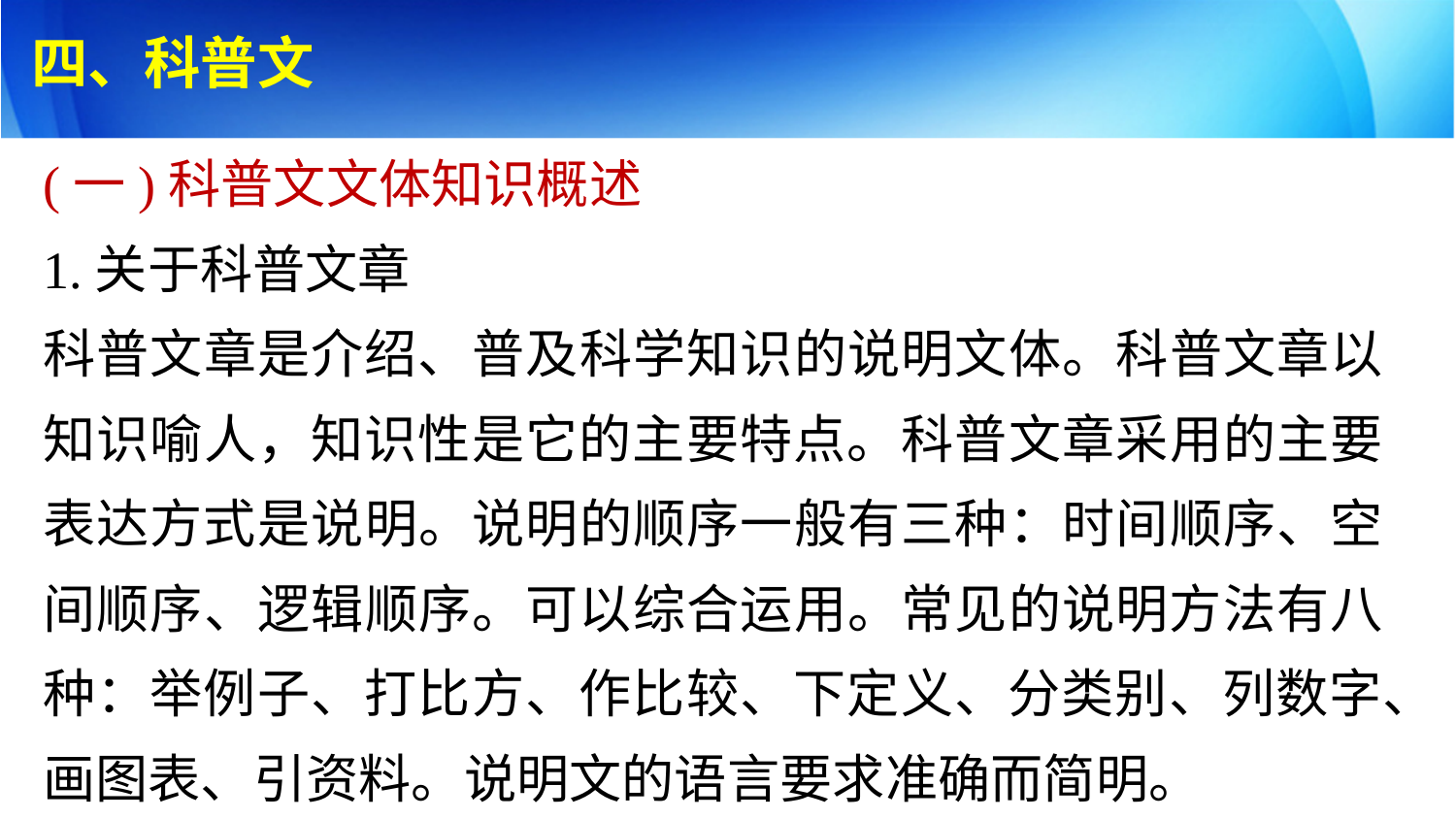

四、科普文
(一)科普文文体知识概述
1.关于科普文章
科普文章是介绍、普及科学知识的说明文体。科普文章以知识喻人，知识性是它的主要特点。科普文章采用的主要表达方式是说明。说明的顺序一般有三种：时间顺序、空间顺序、逻辑顺序。可以综合运用。常见的说明方法有八种：举例子、打比方、作比较、下定义、分类别、列数字、画图表、引资料。说明文的语言要求准确而简明。